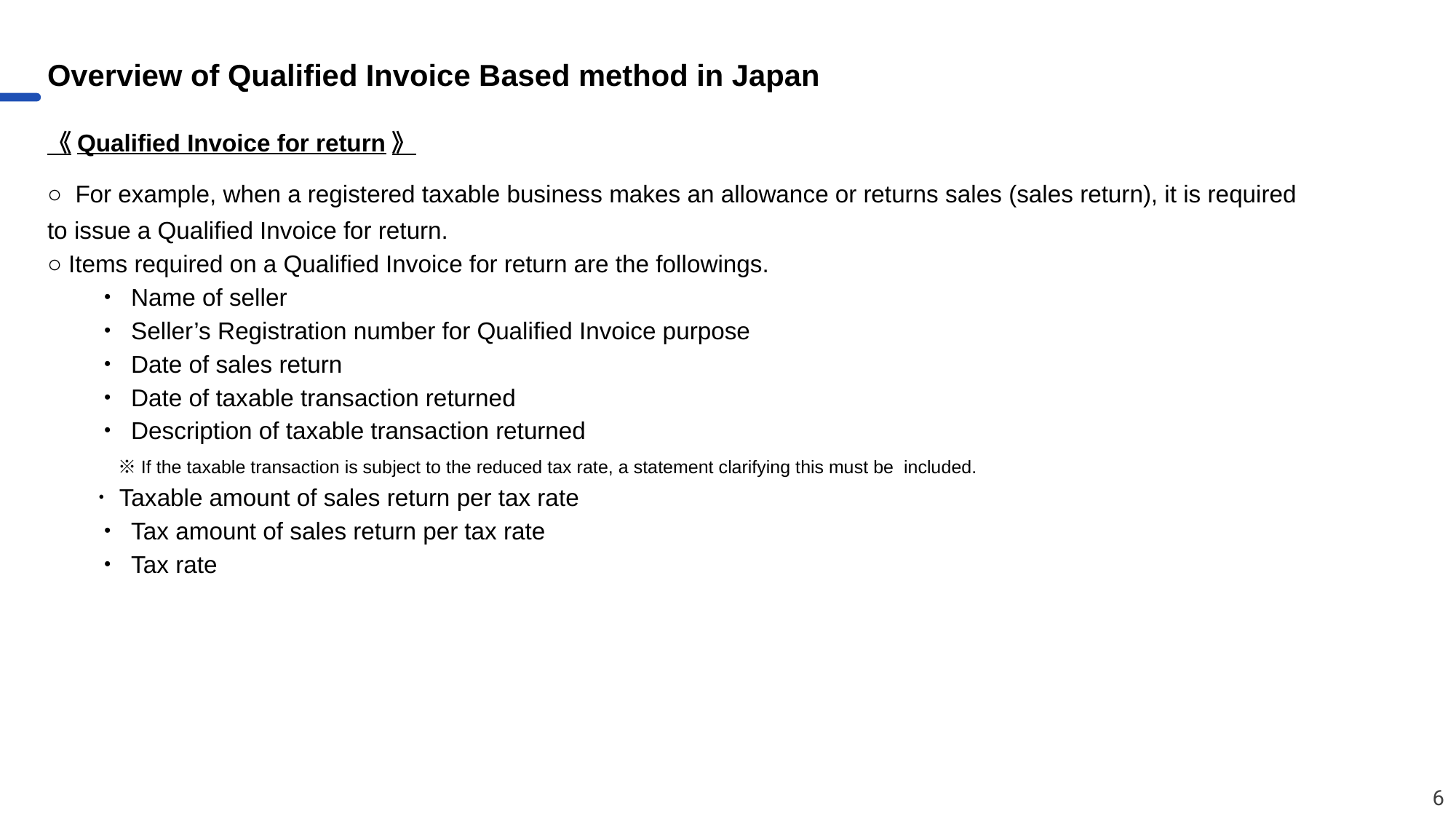

Overview of Qualified Invoice Based method in Japan
《Qualified Invoice for return》
○  For example, when a registered taxable business makes an allowance or returns sales (sales return), it is required to issue a Qualified Invoice for return.
○ Items required on a Qualified Invoice for return are the followings.
　　・ Name of seller
　　・ Seller’s Registration number for Qualified Invoice purpose
　　・ Date of sales return
　　・ Date of taxable transaction returned
　　・ Description of taxable transaction returned
   　　  ※If the taxable transaction is subject to the reduced tax rate, a statement clarifying this must be  included.
　　･ Taxable amount of sales return per tax rate
　　・ Tax amount of sales return per tax rate
　　・ Tax rate
6